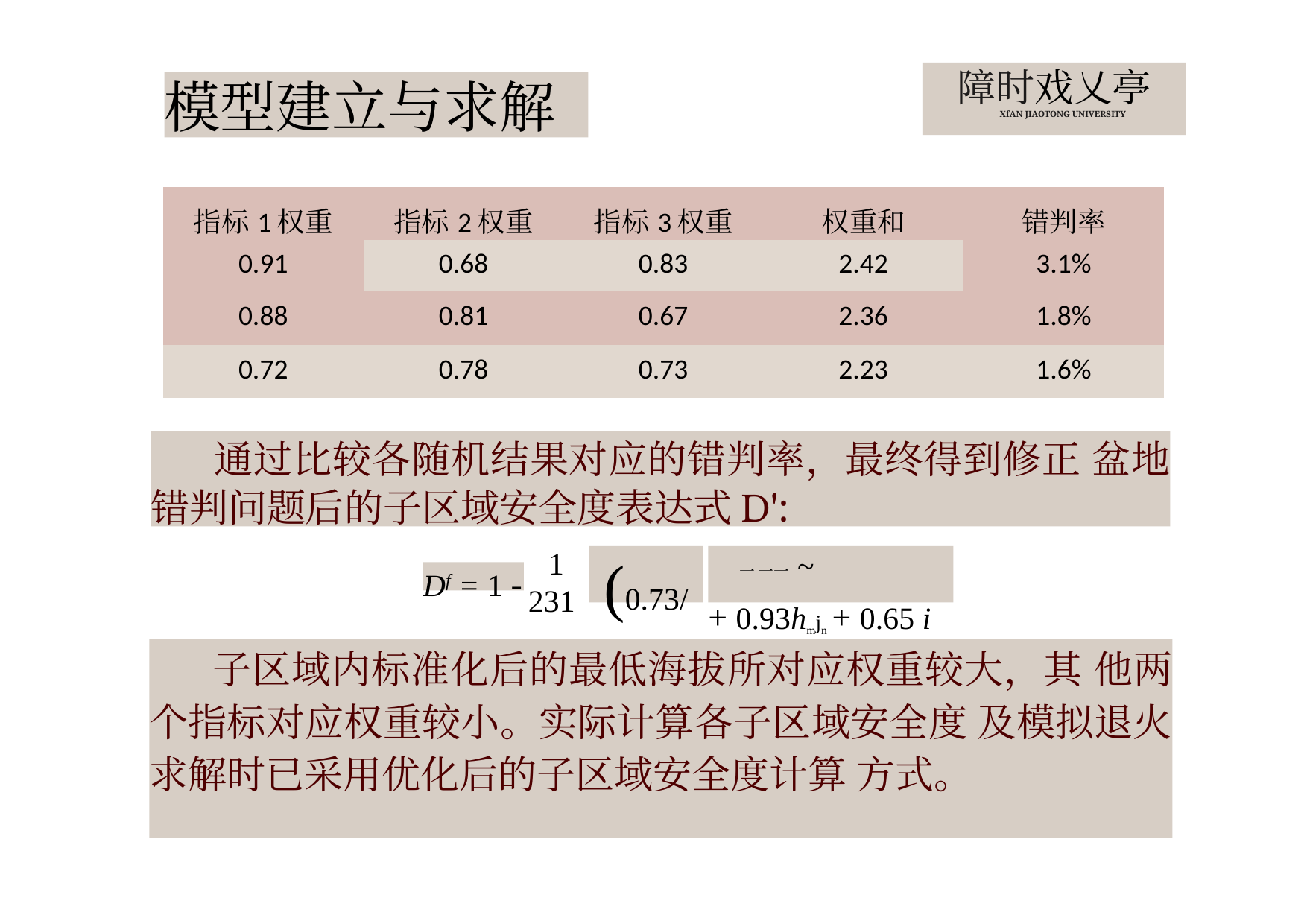

障时戏乂亭
XfAN JIAOTONG UNIVERSITY
模型建立与求解
| 指标1权重 | 指标2权重 | 指标3权重 | 权重和 | 错判率 |
| --- | --- | --- | --- | --- |
| 0.91 | 0.68 | 0.83 | 2.42 | 3.1% |
| 0.88 | 0.81 | 0.67 | 2.36 | 1.8% |
| 0.72 | 0.78 | 0.73 | 2.23 | 1.6% |
通过比较各随机结果对应的错判率，最终得到修正 盆地错判问题后的子区域安全度表达式D':
1
231
(0.73/
一 一一 ~
+ 0.93hmjn + 0.65 i j
Df = 1 -
子区域内标准化后的最低海拔所对应权重较大，其 他两个指标对应权重较小。实际计算各子区域安全度 及模拟退火求解时已采用优化后的子区域安全度计算 方式。